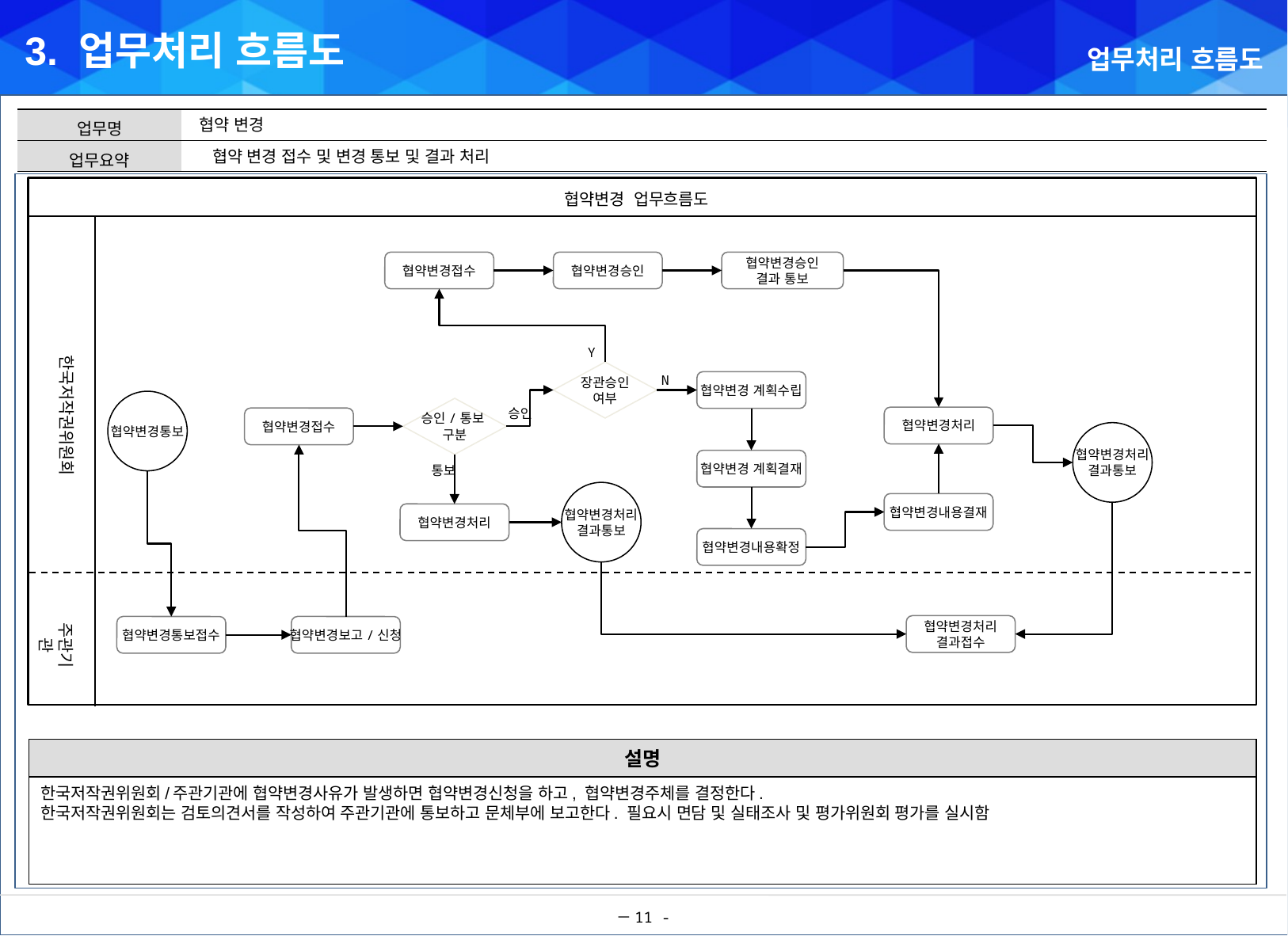

3. 업무처리 흐름도
업무처리 흐름도
협약 변경
협약 변경 접수 및 변경 통보 및 결과 처리

협약변경  업무흐름도
협약변경접수
협약변경승인
협약변경승인
결과 통보
한국저작권위원회
Y
장관승인
여부
협약변경 계획수립
N
협약변경통보
승인/통보
구분
승인
협약변경처리
협약변경접수
협약변경처리
결과통보
협약변경 계획결재
통보
협약변경처리
결과통보
협약변경내용결재
협약변경처리
협약변경내용확정
주관기관
협약변경처리
결과접수
협약변경통보접수
협약변경보고/신청
설명
한국저작권위원회/주관기관에 협약변경사유가 발생하면 협약변경신청을 하고, 협약변경주체를 결정한다.
한국저작권위원회는 검토의견서를 작성하여 주관기관에 통보하고 문체부에 보고한다. 필요시 면담 및 실태조사 및 평가위원회 평가를 실시함